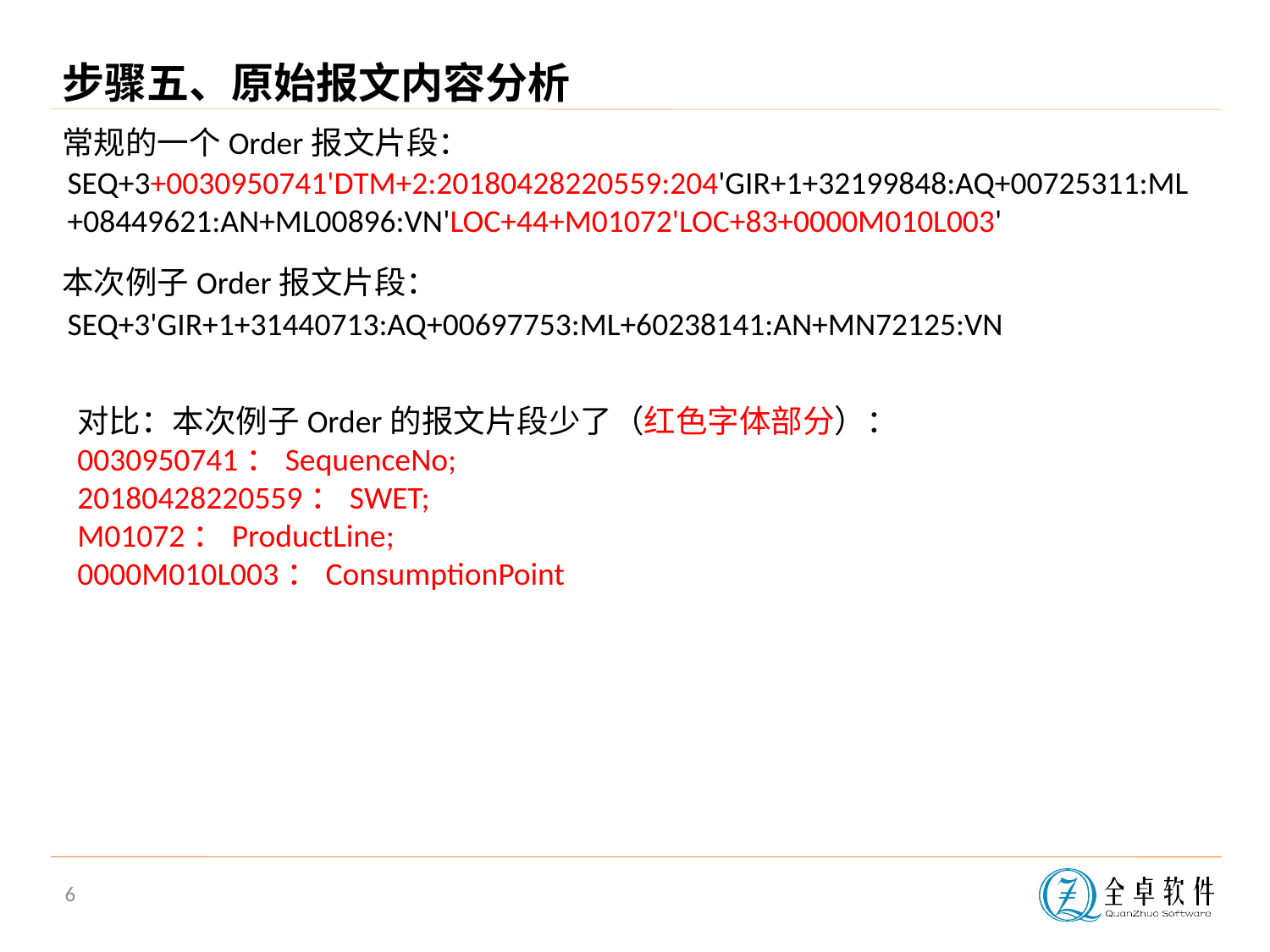

# 步骤五、原始报文内容分析
常规的一个Order报文片段：
SEQ+3+0030950741'DTM+2:20180428220559:204'GIR+1+32199848:AQ+00725311:ML+08449621:AN+ML00896:VN'LOC+44+M01072'LOC+83+0000M010L003'
本次例子Order报文片段：
SEQ+3'GIR+1+31440713:AQ+00697753:ML+60238141:AN+MN72125:VN
对比：本次例子Order的报文片段少了（红色字体部分）：
0030950741：SequenceNo;
20180428220559：SWET;
M01072：ProductLine;
0000M010L003：ConsumptionPoint
6